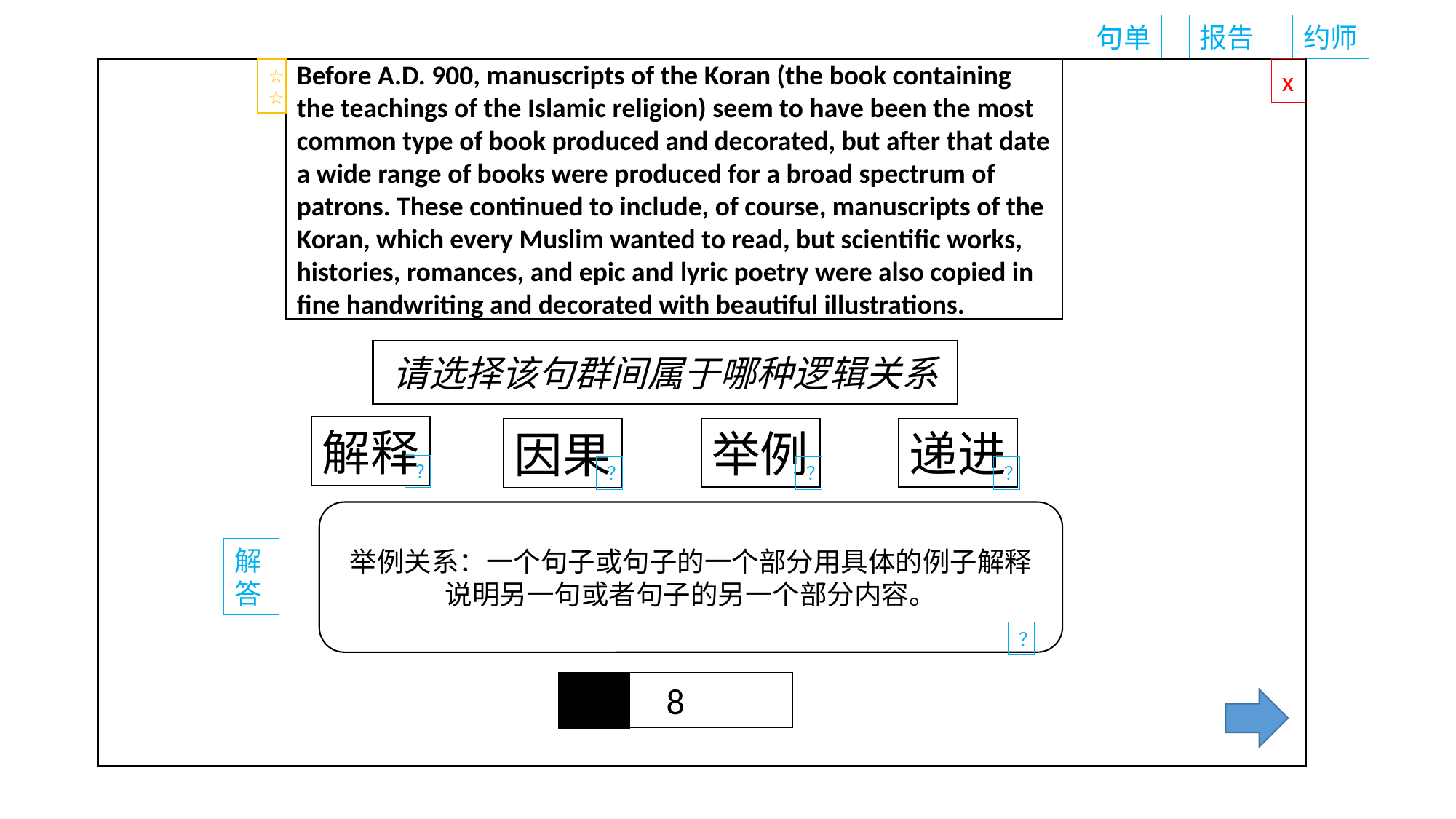

句单
报告
约师

Before A.D. 900, manuscripts of the Koran (the book containing the teachings of the Islamic religion) seem to have been the most common type of book produced and decorated, but after that date a wide range of books were produced for a broad spectrum of patrons. These continued to include, of course, manuscripts of the Koran, which every Muslim wanted to read, but scientific works, histories, romances, and epic and lyric poetry were also copied in fine handwriting and decorated with beautiful illustrations.
x
☆☆
00: 00
请选择该句群间属于哪种逻辑关系
解释
举例
递进
因果
？
？
？
？
举例关系：一个句子或句子的一个部分用具体的例子解释说明另一句或者句子的另一个部分内容。
解
答
？
8